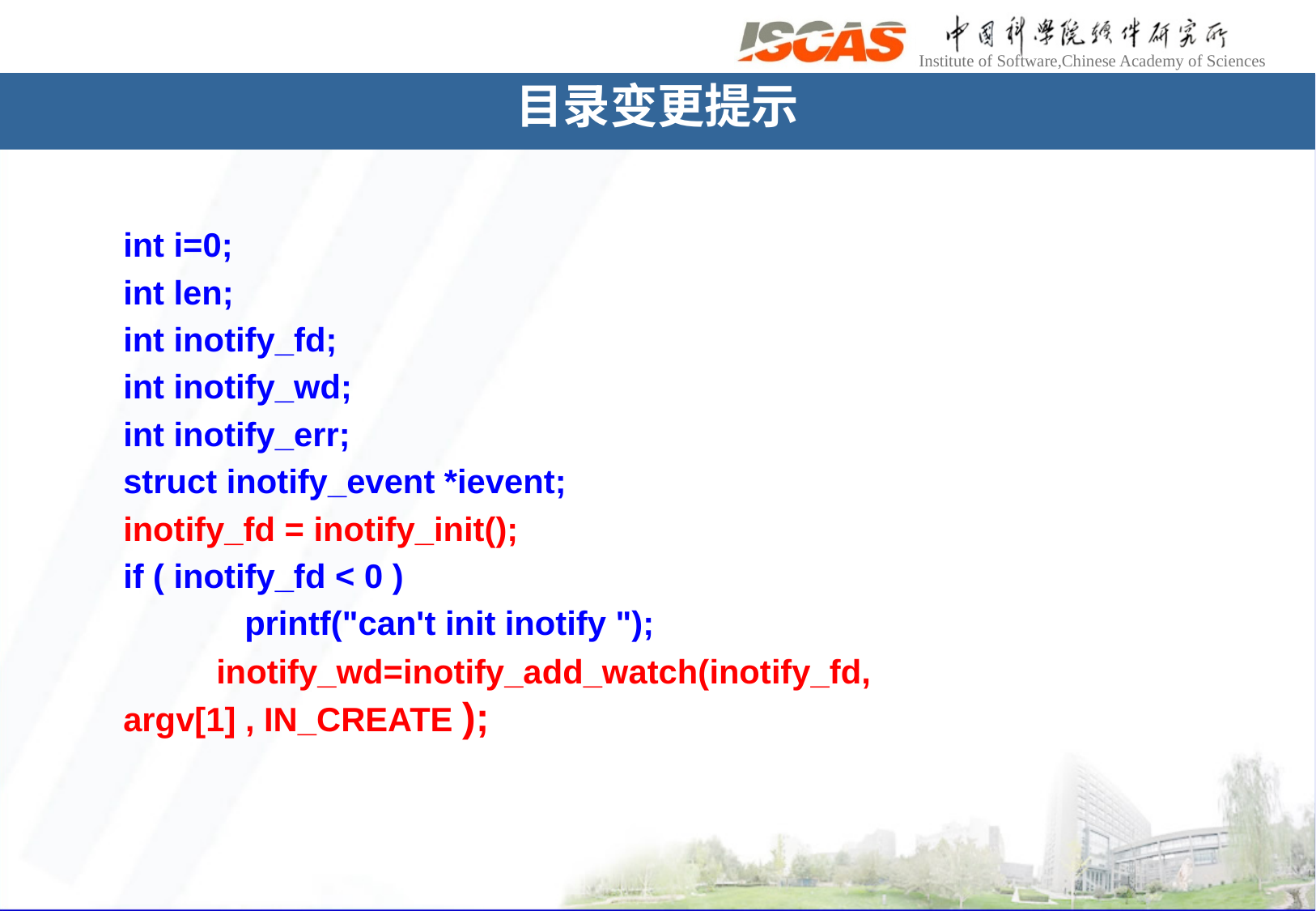

目录变更提示
int i=0;
int len;
int inotify_fd;
int inotify_wd;
int inotify_err;
struct inotify_event *ievent;
inotify_fd = inotify_init();
if ( inotify_fd < 0 )
	printf("can't init inotify ");
          inotify_wd=inotify_add_watch(inotify_fd, argv[1] , IN_CREATE );